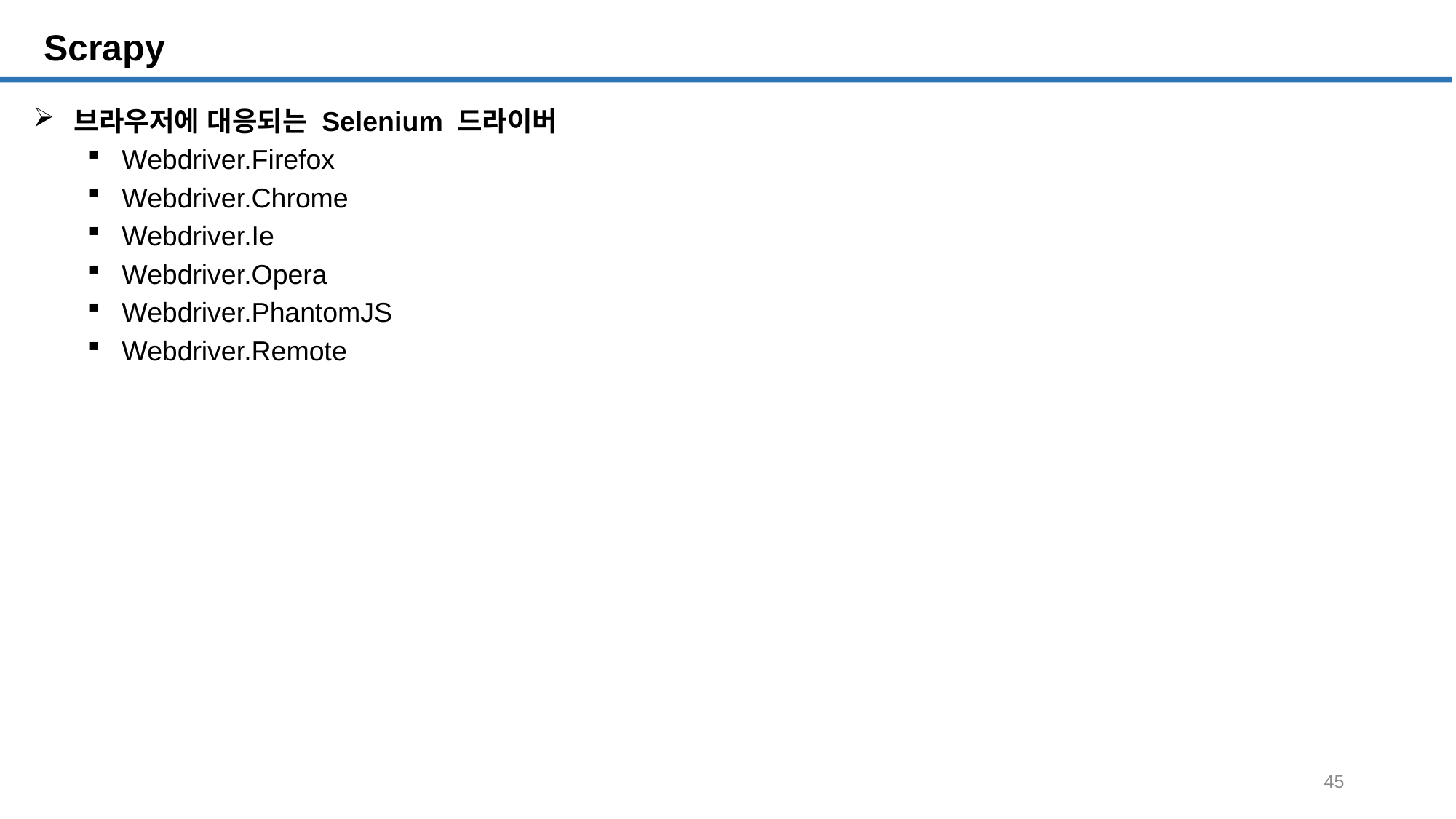

SQL 튜닝 개요
# Scrapy

브라우저에 대응되는 Selenium 드라이버
Webdriver.Firefox
Webdriver.Chrome
Webdriver.Ie
Webdriver.Opera
Webdriver.PhantomJS
Webdriver.Remote
45